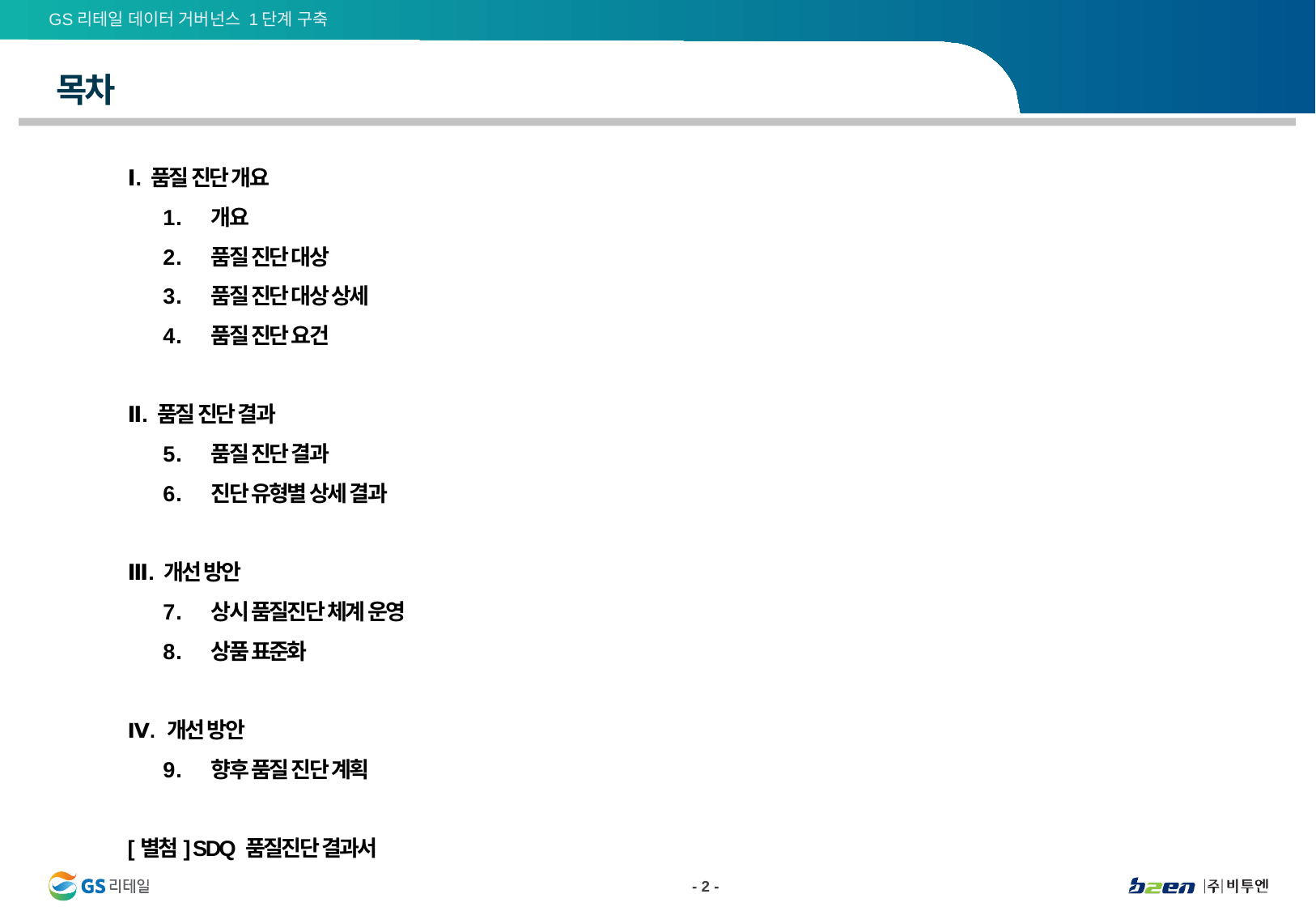

목차
Ⅰ. 품질 진단 개요
개요
품질 진단 대상
품질 진단 대상 상세
품질 진단 요건

Ⅱ. 품질 진단 결과
품질 진단 결과
진단 유형별 상세 결과

Ⅲ. 개선 방안
상시 품질진단 체계 운영
상품 표준화

Ⅳ. 개선 방안
향후 품질 진단 계획

[별첨] SDQ 품질진단 결과서